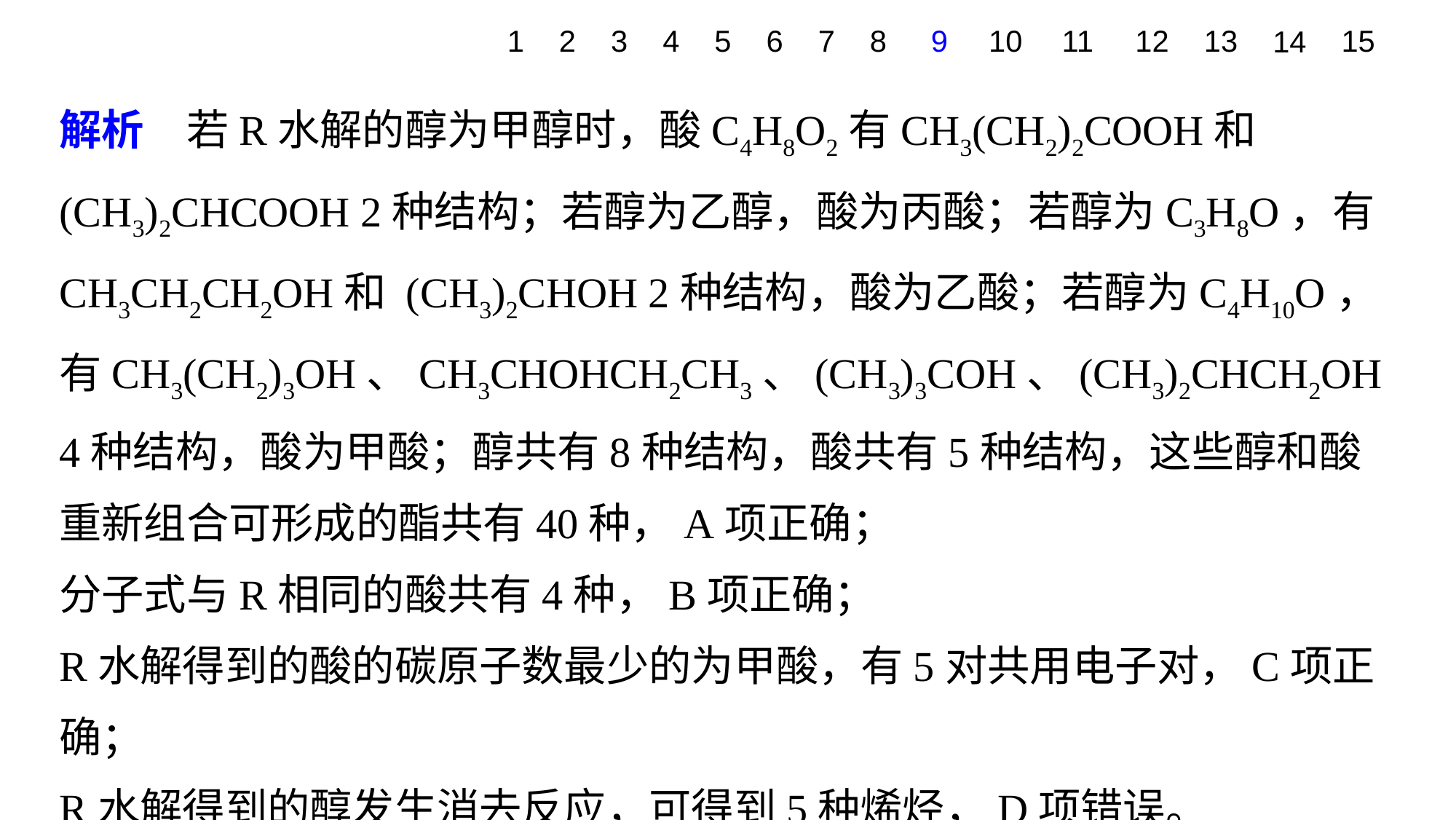

1
2
3
4
5
6
7
8
9
10
12
13
15
11
14
解析　若R水解的醇为甲醇时，酸C4H8O2有CH3(CH2)2COOH和(CH3)2CHCOOH 2种结构；若醇为乙醇，酸为丙酸；若醇为C3H8O，有CH3CH2CH2OH和 (CH3)2CHOH 2种结构，酸为乙酸；若醇为C4H10O，有CH3(CH2)3OH、CH3CHOHCH2CH3、(CH3)3COH、(CH3)2CHCH2OH 4种结构，酸为甲酸；醇共有8种结构，酸共有5种结构，这些醇和酸重新组合可形成的酯共有40种，A项正确；
分子式与R相同的酸共有4种，B项正确；
R水解得到的酸的碳原子数最少的为甲酸，有5对共用电子对，C项正确；
R水解得到的醇发生消去反应，可得到5种烯烃，D项错误。
答案　D